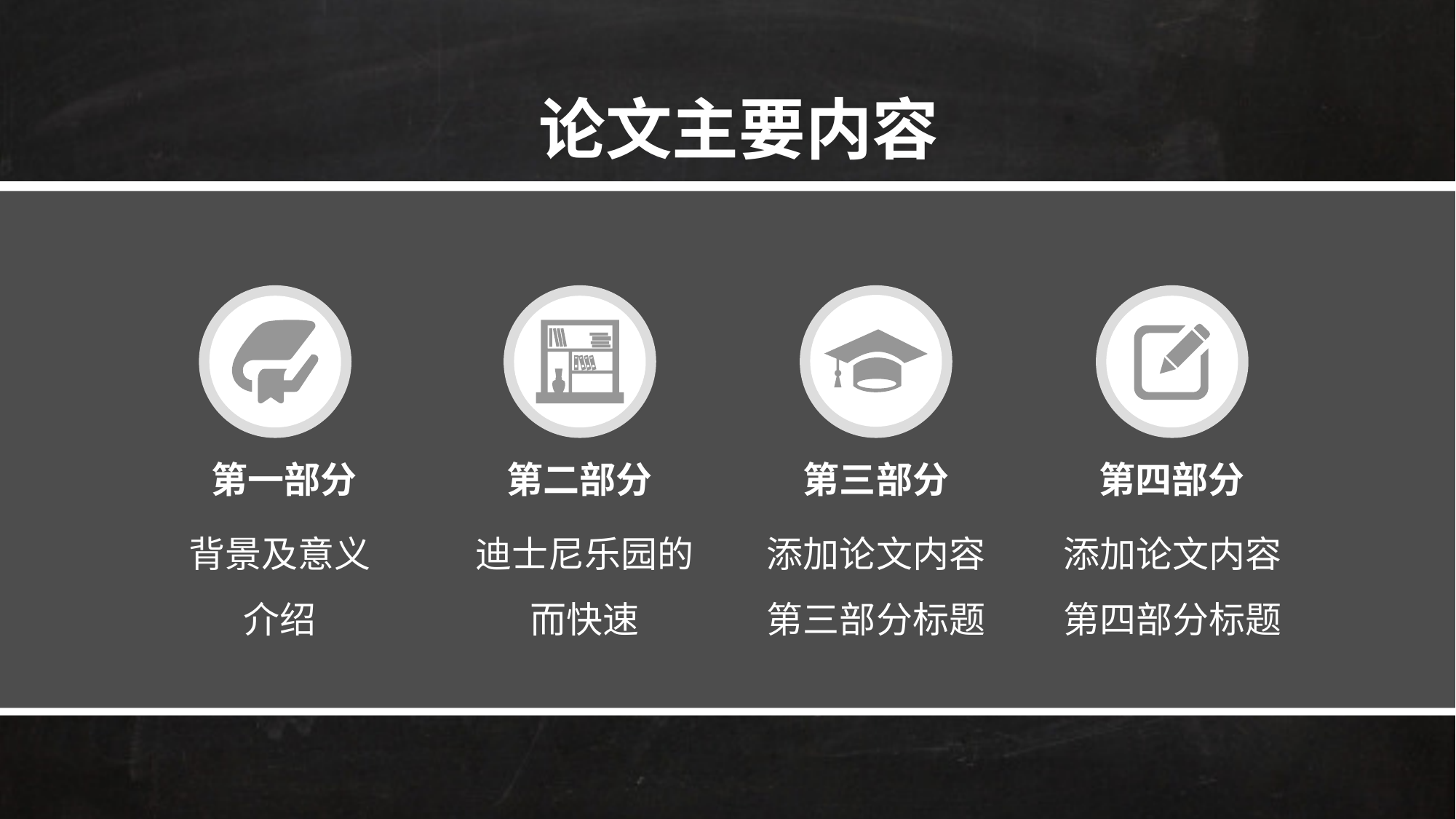

论文主要内容

第一部分
第二部分
第三部分
第四部分
背景及意义
介绍
迪士尼乐园的而快速
添加论文内容第三部分标题
添加论文内容第四部分标题